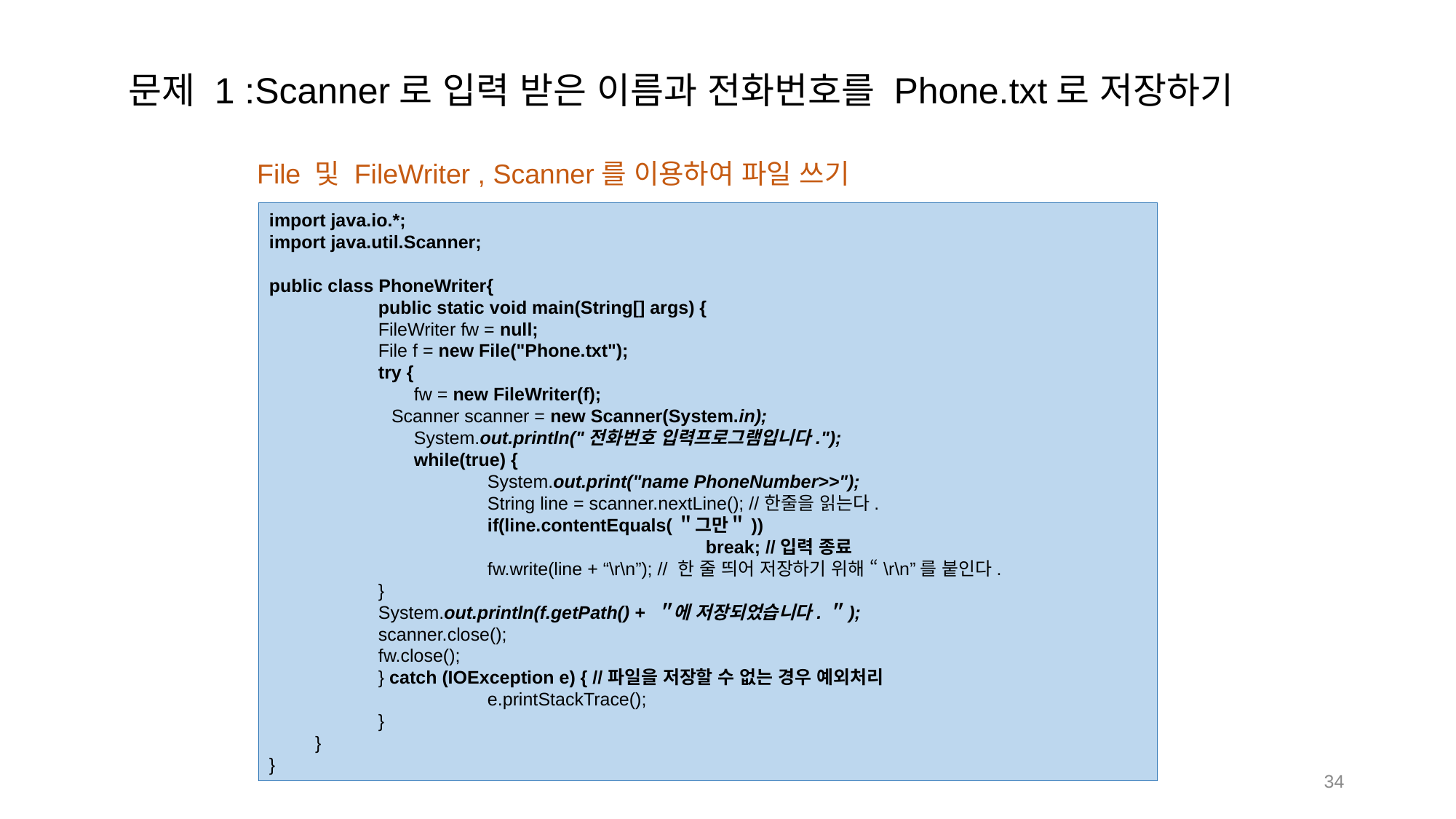

# 문제 1 :Scanner로 입력 받은 이름과 전화번호를 Phone.txt로 저장하기
File 및 FileWriter , Scanner를 이용하여 파일 쓰기
import java.io.*;
import java.util.Scanner;

public class PhoneWriter{
	public static void main(String[] args) {
	FileWriter fw = null;
	File f = new File("Phone.txt");
	try {
	       fw = new FileWriter(f);
                        Scanner scanner = new Scanner(System.in);
	       System.out.println("전화번호 입력프로그램입니다.");
	       while(true) {
		System.out.print("name PhoneNumber>>");
		String line = scanner.nextLine(); //한줄을 읽는다.
		if(line.contentEquals(＂그만＂))
				break; //입력 종료
		fw.write(line + “\r\n”); // 한 줄 띄어 저장하기 위해 “\r\n”를 붙인다.
	}
	System.out.println(f.getPath() + ＂에 저장되었습니다.＂);
	scanner.close();
	fw.close();
            	} catch (IOException e) { //파일을 저장할 수 없는 경우 예외처리
		e.printStackTrace();
	}
         }
}
34